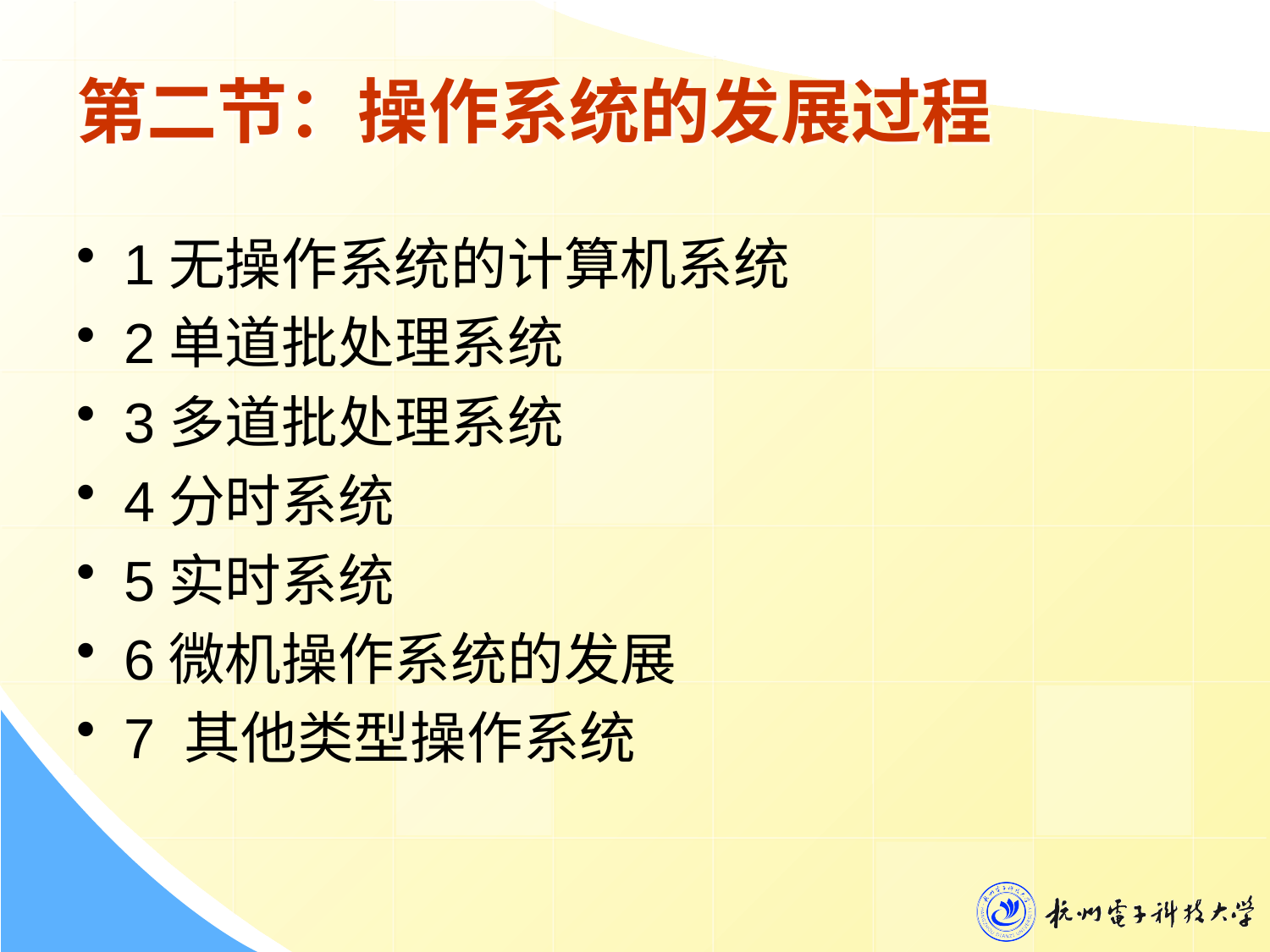

# 第二节：操作系统的发展过程
1无操作系统的计算机系统
2单道批处理系统
3多道批处理系统
4分时系统
5实时系统
6微机操作系统的发展
7 其他类型操作系统